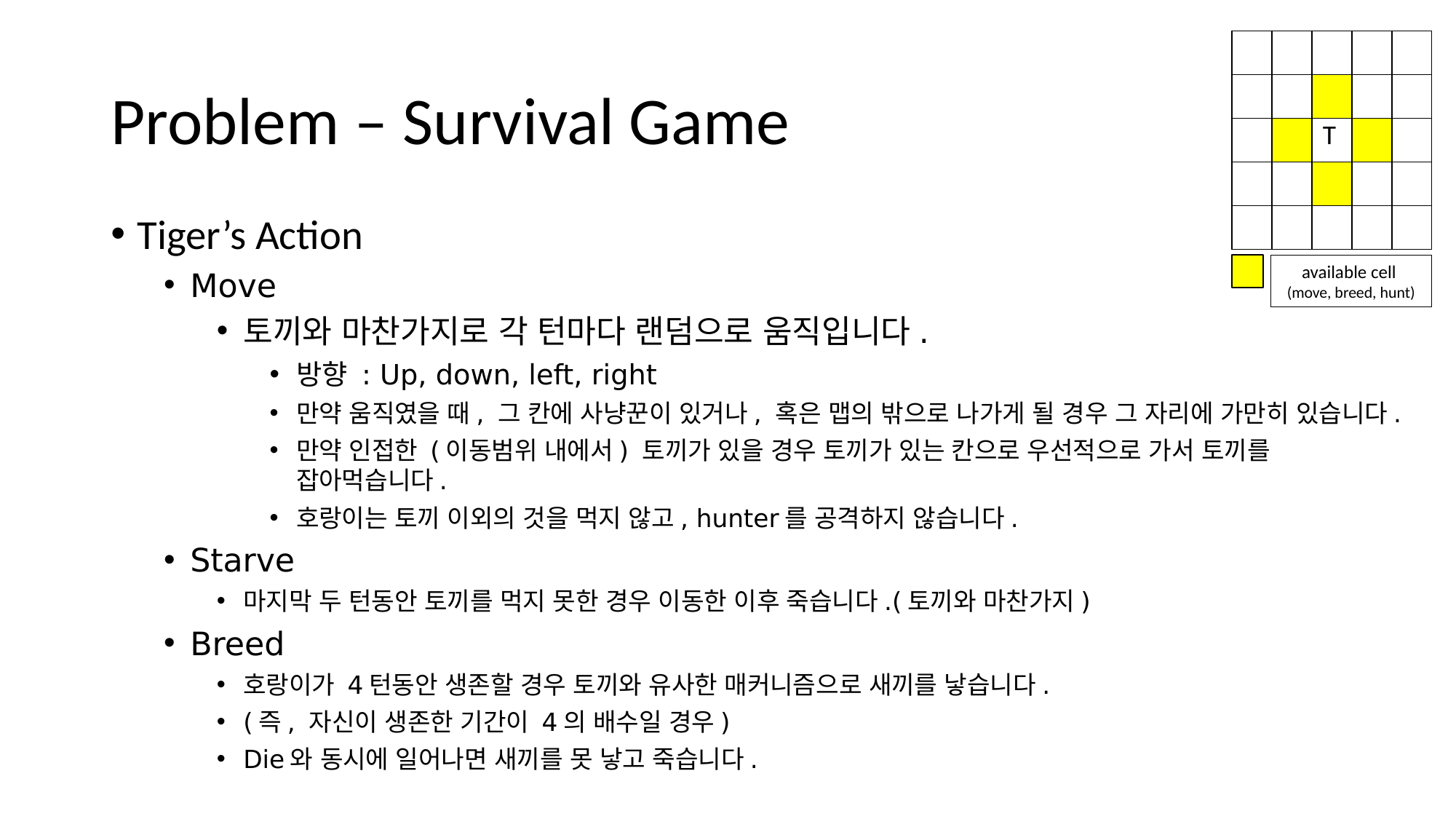

|  |  |  |  |  |
| --- | --- | --- | --- | --- |
|  |  |  |  |  |
|  |  | T |  |  |
|  |  |  |  |  |
|  |  |  |  |  |
# Problem – Survival Game
Tiger’s Action
Move
토끼와 마찬가지로 각 턴마다 랜덤으로 움직입니다.
방향 : Up, down, left, right
만약 움직였을 때, 그 칸에 사냥꾼이 있거나, 혹은 맵의 밖으로 나가게 될 경우 그 자리에 가만히 있습니다.
만약 인접한 (이동범위 내에서) 토끼가 있을 경우 토끼가 있는 칸으로 우선적으로 가서 토끼를 잡아먹습니다.
호랑이는 토끼 이외의 것을 먹지 않고, hunter를 공격하지 않습니다.
Starve
마지막 두 턴동안 토끼를 먹지 못한 경우 이동한 이후 죽습니다.(토끼와 마찬가지)
Breed
호랑이가 4턴동안 생존할 경우 토끼와 유사한 매커니즘으로 새끼를 낳습니다.
(즉, 자신이 생존한 기간이 4의 배수일 경우)
Die와 동시에 일어나면 새끼를 못 낳고 죽습니다.

available cell
(move, breed, hunt)